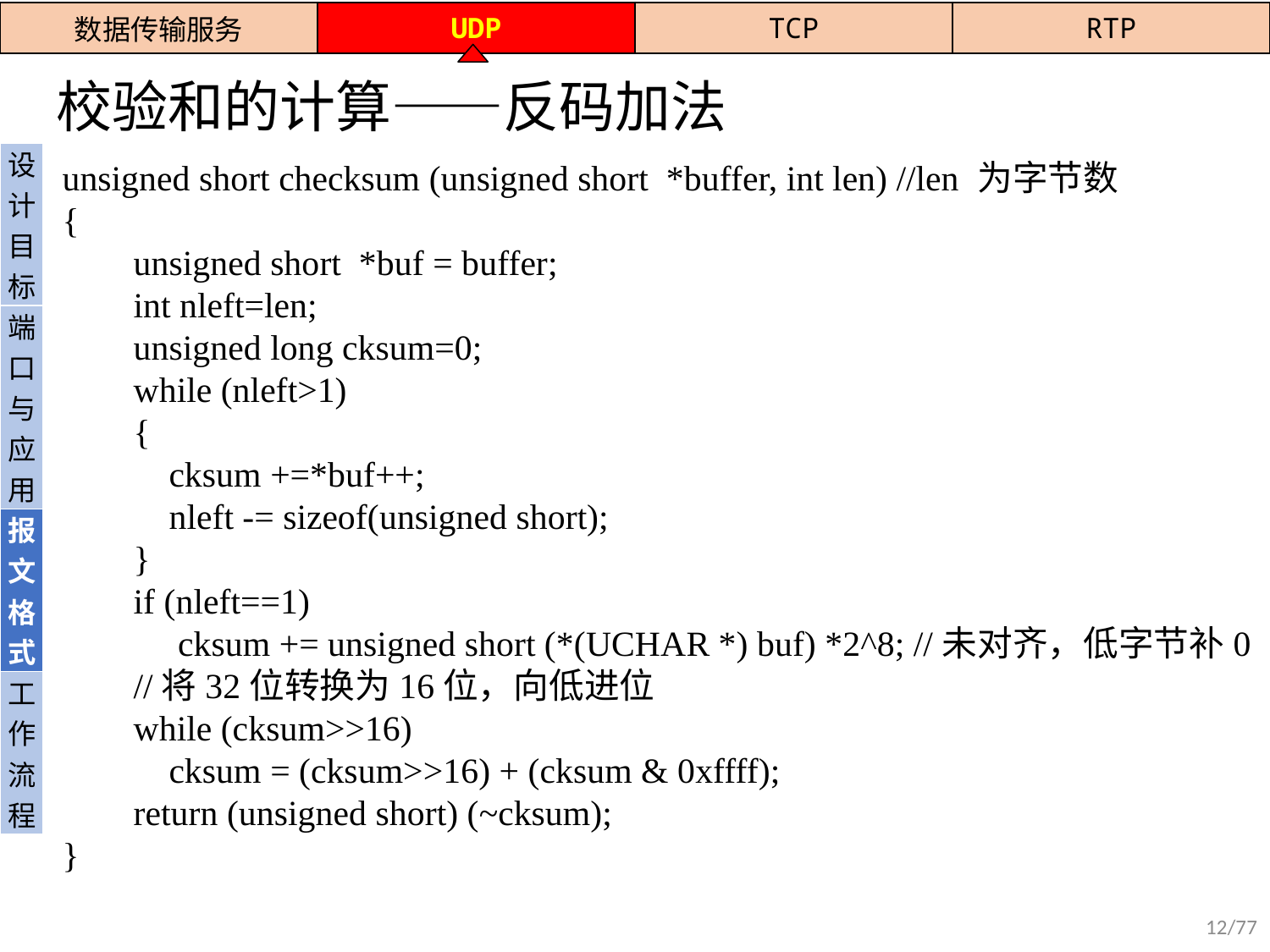

| 数据传输服务 | UDP | TCP | RTP |
| --- | --- | --- | --- |

# 校验和的计算——反码加法
| 设计目标 |
| --- |
| 端口与应用 |
| 报文格式 |
| 工作流程 |
unsigned short checksum (unsigned short  *buffer, int len) //len 为字节数
{
        unsigned short  *buf = buffer;
        int nleft=len;
        unsigned long cksum=0;
        while (nleft>1)
        {
            cksum +=*buf++;
            nleft -= sizeof(unsigned short);
        }
        if (nleft==1)
             cksum += unsigned short (*(UCHAR *) buf) *2^8; //未对齐，低字节补0
        //将32位转换为16位，向低进位
        while (cksum>>16)
            cksum = (cksum>>16) + (cksum & 0xffff);
        return (unsigned short) (~cksum);
}

12/77